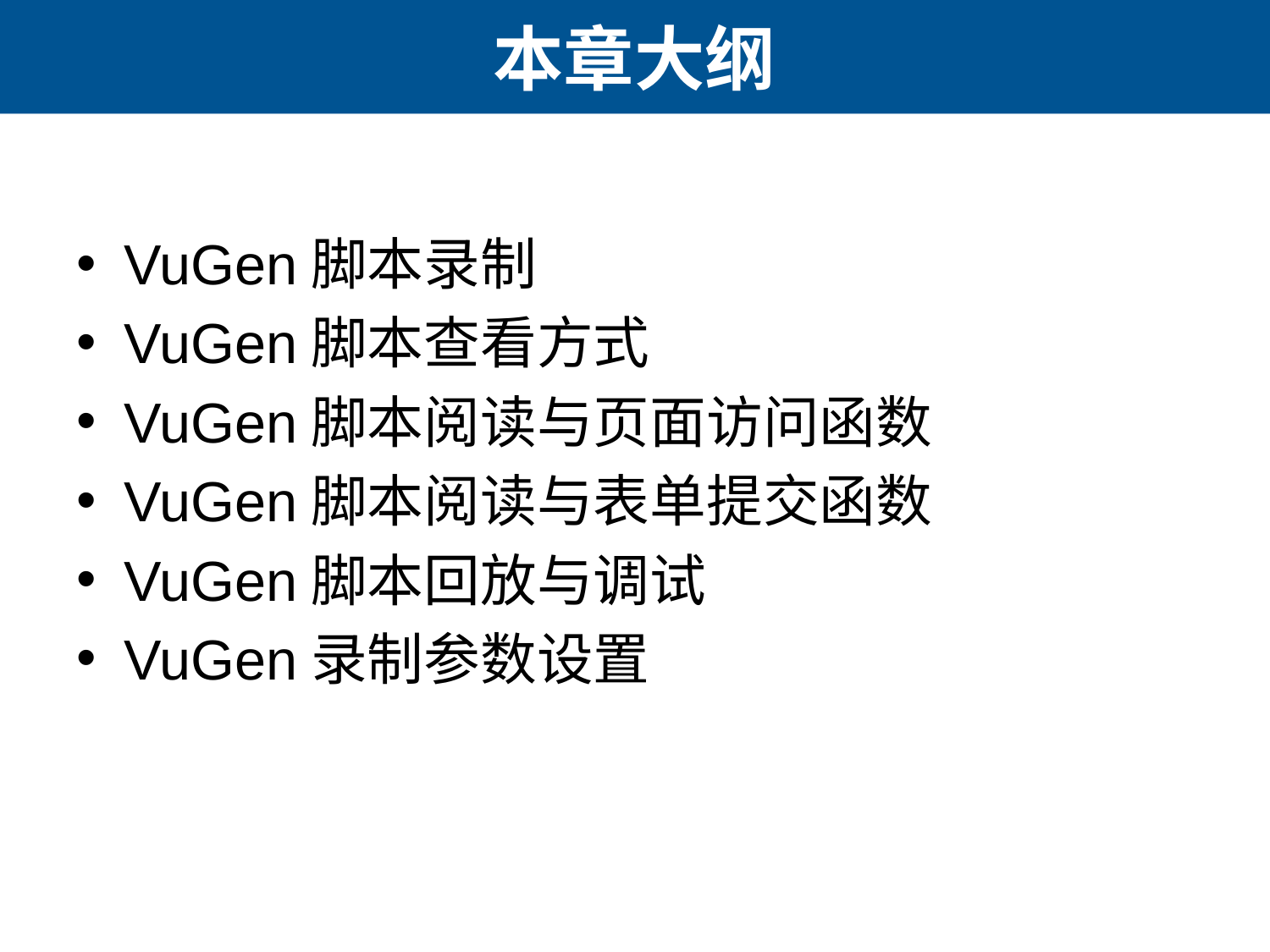

# 本章大纲
VuGen脚本录制
VuGen脚本查看方式
VuGen脚本阅读与页面访问函数
VuGen脚本阅读与表单提交函数
VuGen脚本回放与调试
VuGen录制参数设置